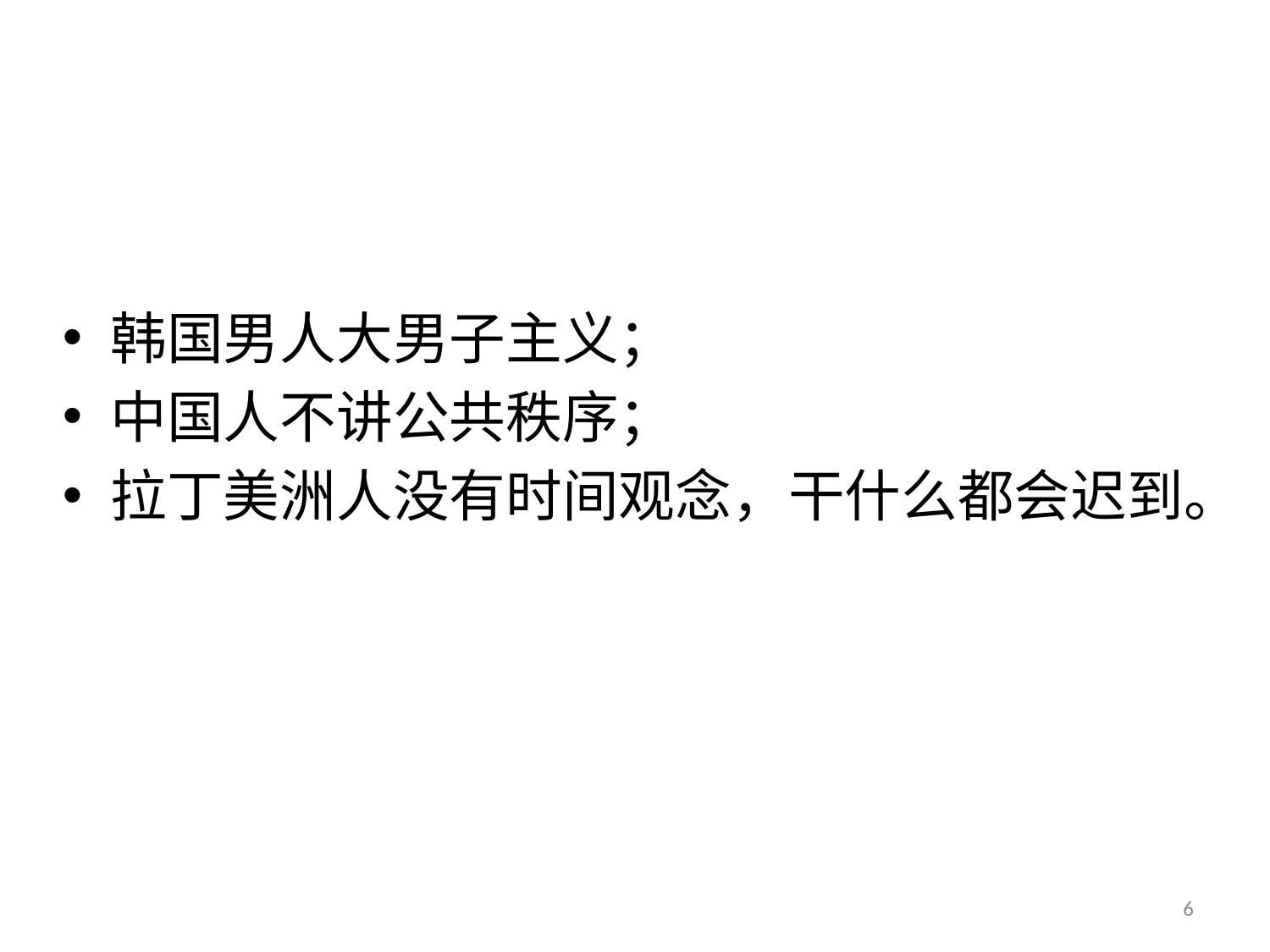

韩国男人大男子主义；
中国人不讲公共秩序；
拉丁美洲人没有时间观念，干什么都会迟到。

6